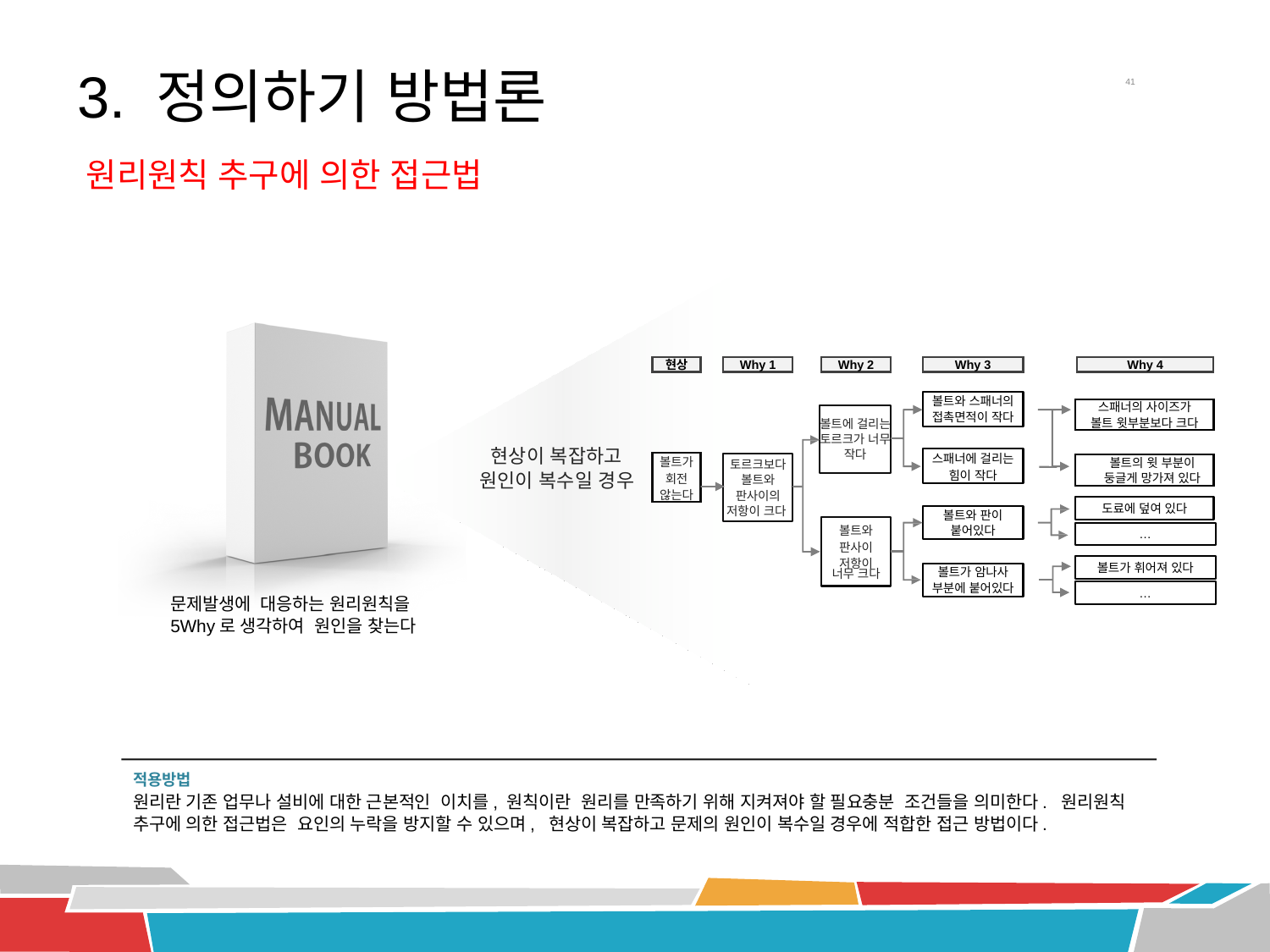

3. 정의하기 방법론
41
원리원칙 추구에 의한 접근법

현상
Why 1
Why 2
Why 3
Why 4
볼트와 스패너의
접촉면적이 작다
스패너의 사이즈가
볼트 윗부분보다 크다
볼트에 걸리는 토르크가 너무 작다

현상이 복잡하고 원인이 복수일 경우
스패너에 걸리는 힘이 작다
볼트가 회전 않는다
토르크보다 볼트와 판사이의 저항이 크다
볼트의 윗 부분이
둥글게 망가져 있다

도료에 덮여 있다

볼트와 판이 붙어있다
볼트와 판사이 저항이
너무 크다

…

볼트가 휘어져 있다

볼트가 암나사
부분에 붙어있다

…
문제발생에  대응하는 원리원칙을
5Why로 생각하여  원인을 찾는다

적용방법
원리란 기존 업무나 설비에 대한 근본적인  이치를, 원칙이란  원리를 만족하기 위해 지켜져야 할 필요충분  조건들을 의미한다.  원리원칙  추구에 의한 접근법은  요인의 누락을 방지할 수 있으며,  현상이 복잡하고 문제의 원인이 복수일 경우에 적합한 접근 방법이다.